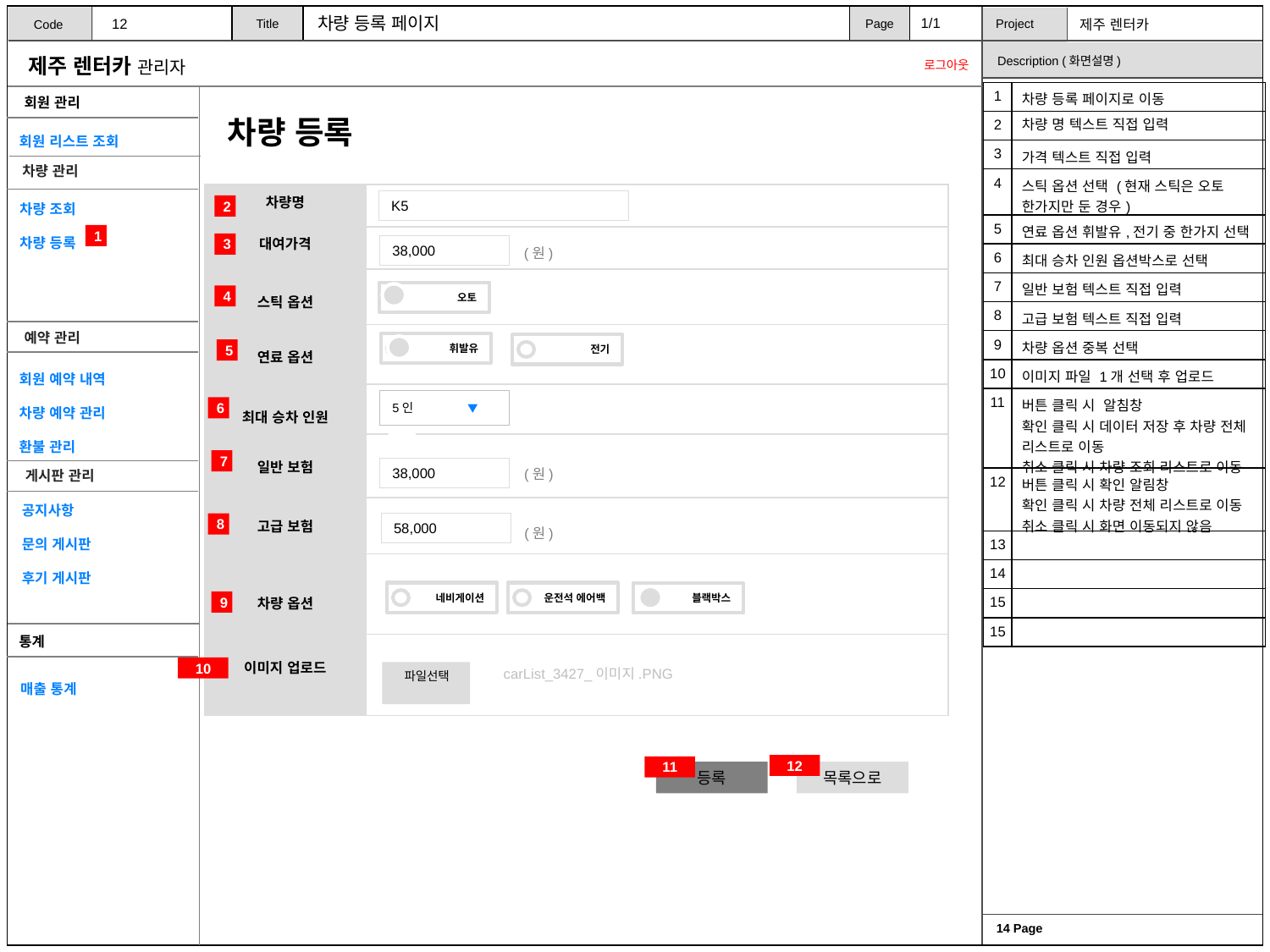

차량 등록 페이지
1/1
12
| 1 | 차량 등록 페이지로 이동 |
| --- | --- |
| 2 | 차량 명 텍스트 직접 입력 |
| 3 | 가격 텍스트 직접 입력 |
| 4 | 스틱 옵션 선택 (현재 스틱은 오토 한가지만 둔 경우) |
| 5 | 연료 옵션 휘발유,전기 중 한가지 선택 |
| 6 | 최대 승차 인원 옵션박스로 선택 |
| 7 | 일반 보험 텍스트 직접 입력 |
| 8 | 고급 보험 텍스트 직접 입력 |
| 9 | 차량 옵션 중복 선택 |
| 10 | 이미지 파일 1개 선택 후 업로드 |
| 11 | 버튼 클릭 시 알침창 확인 클릭 시 데이터 저장 후 차량 전체 리스트로 이동 취소 클릭 시 차량 조회 리스트로 이동 |
| 12 | 버튼 클릭 시 확인 알림창 확인 클릭 시 차량 전체 리스트로 이동 취소 클릭 시 화면 이동되지 않음 |
| 13 |  |
| 14 |  |
| 15 |  |
| 15 |  |
차량 등록
| 차량명 |  |
| --- | --- |
| 대여가격 |  |
| 스틱 옵션 |  |
| 연료 옵션 |  |
| 최대 승차 인원 |  |
| 일반 보험 |  |
| 고급 보험 |  |
| 차량 옵션 |  |
| 이미지 업로드 |  |
K5
2
1
3
38,000
(원)
오토

4
휘발유

전기

5
5인                ▼
6

7
38,000
(원)
8
58,000
(원)
네비게이션

운전석 에어백

블랙박스

9
10
carList_3427_이미지.PNG
  파일선택
12
11
등록
목록으로